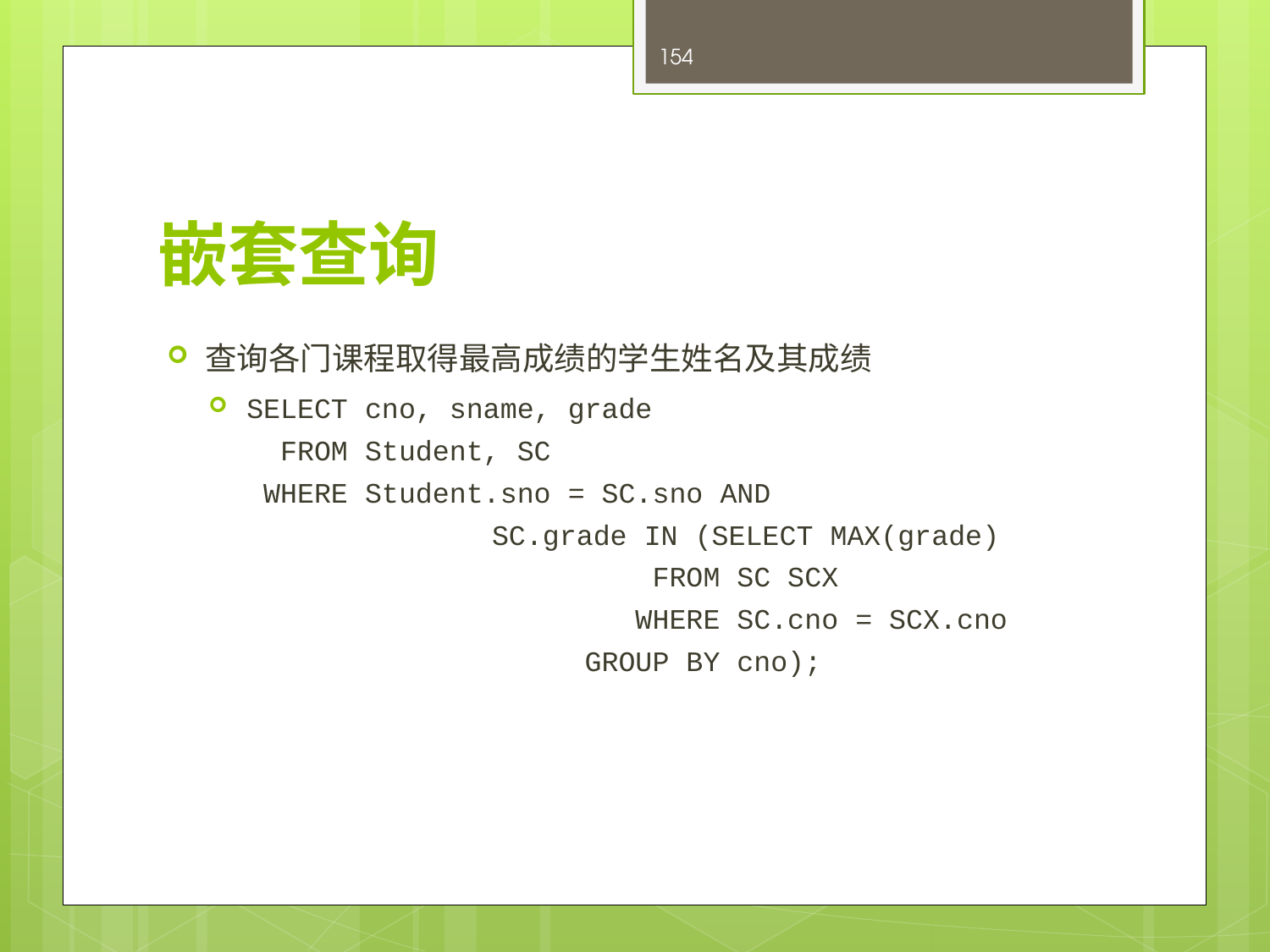

154
# 嵌套查询
查询各门课程取得最高成绩的学生姓名及其成绩
SELECT cno, sname, grade
  FROM Student, SC
 WHERE Student.sno = SC.sno AND
	       SC.grade IN (SELECT MAX(grade)
                        FROM SC SCX
                       WHERE SC.cno = SCX.cno
                    GROUP BY cno);